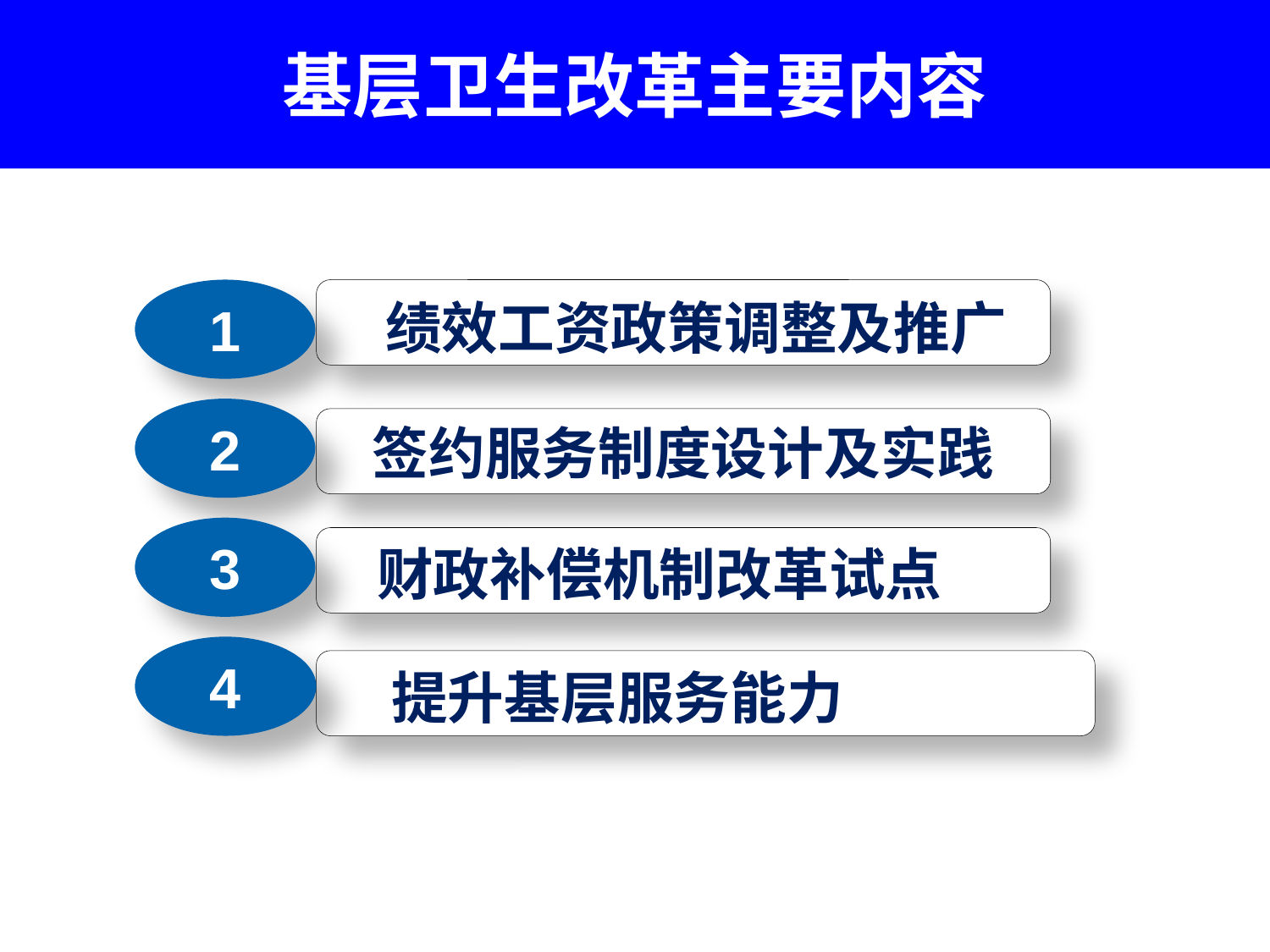

# 基层卫生改革主要内容

1

   绩效工资政策调整及推广

2
  签约服务制度设计及实践
3
  财政补偿机制改革试点
4
   提升基层服务能力